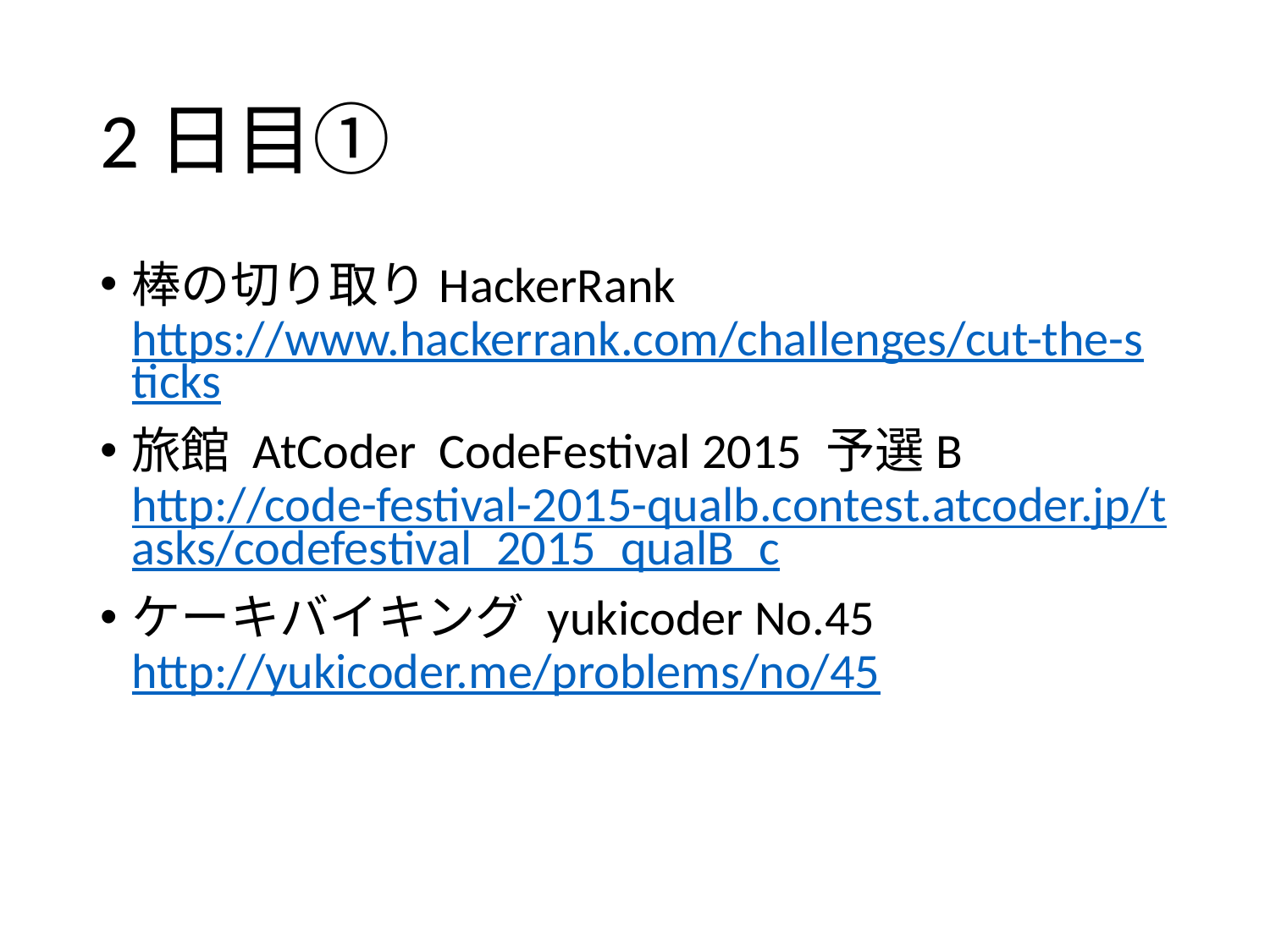

# 2日目①
棒の切り取りHackerRank https://www.hackerrank.com/challenges/cut-the-sticks
旅館 AtCoder  CodeFestival 2015 予選B http://code-festival-2015-qualb.contest.atcoder.jp/tasks/codefestival_2015_qualB_c
ケーキバイキング yukicoder No.45 http://yukicoder.me/problems/no/45